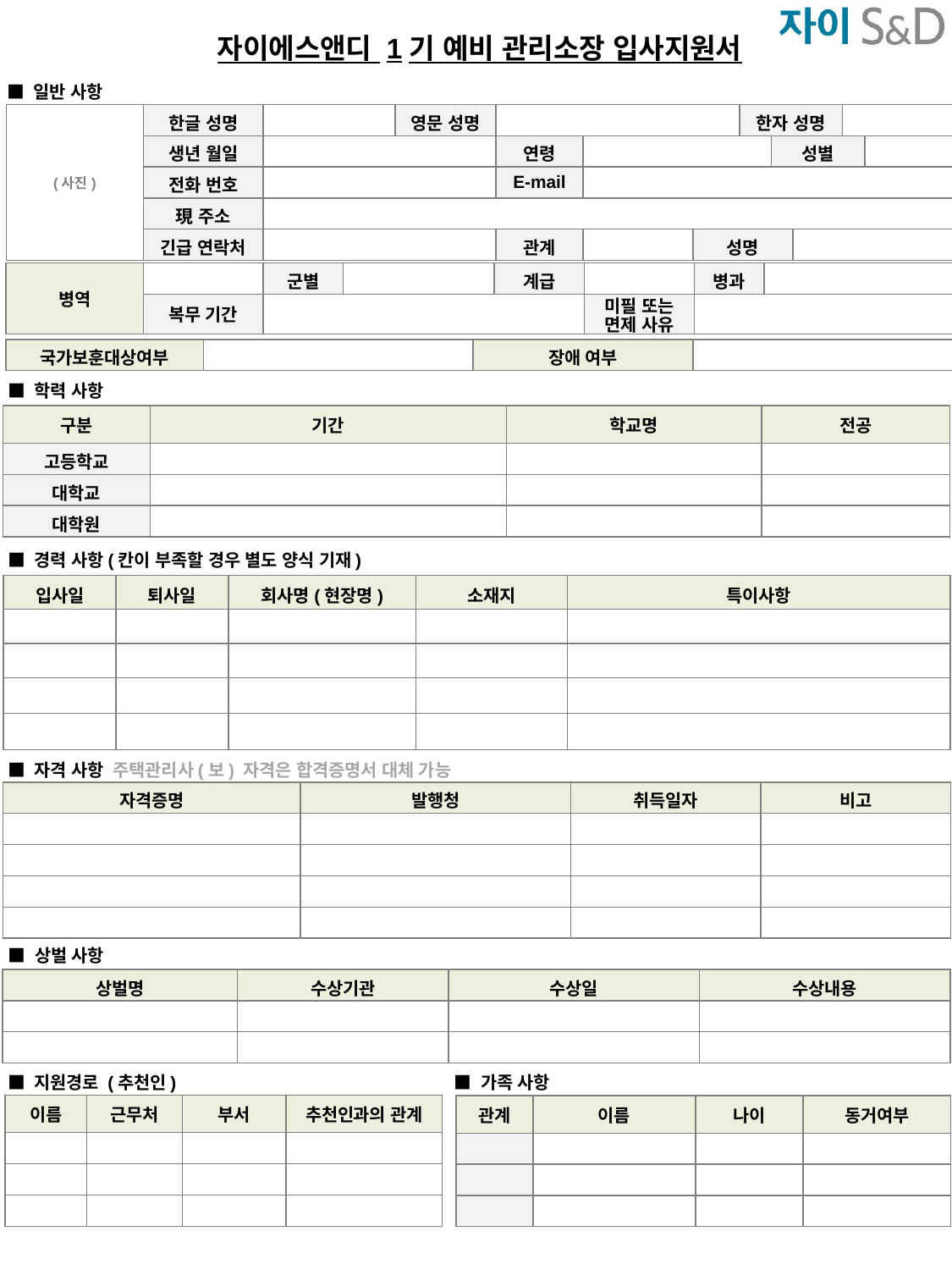

자이에스앤디 1기 예비 관리소장 입사지원서
■ 일반 사항
| (사진) | 한글 성명 |  | 영문 성명 |  |  |  | 한자 성명 |  |  |  |  |
| --- | --- | --- | --- | --- | --- | --- | --- | --- | --- | --- | --- |
|  | 생년 월일 |  |  | 연령 |  |  |  | 성별 |  |  |  |
|  | 전화 번호 |  |  | E-mail |  |  |  |  |  |  |  |
|  | 現 주소 |  |  |  |  |  |  |  |  |  |  |
|  | 긴급 연락처 |  |  | 관계 |  | 성명 |  |  |  |  |  |
| 병역 |  | 군별 |  | 계급 |  | 병과 |  |
| --- | --- | --- | --- | --- | --- | --- | --- |
|  | 복무 기간 |  |  |  | 미필 또는 면제 사유 |  |  |
| 국가보훈대상여부 |  | 장애 여부 |  |
| --- | --- | --- | --- |
■ 학력 사항
| 구분 | 기간 | 학교명 | 전공 |
| --- | --- | --- | --- |
| 고등학교 |  |  |  |
| 대학교 |  |  |  |
| 대학원 |  |  |  |
■ 경력 사항(칸이 부족할 경우 별도 양식 기재)
| 입사일 | 퇴사일 | 회사명(현장명) | 소재지 | 특이사항 |
| --- | --- | --- | --- | --- |
|  |  |  |  |  |
|  |  |  |  |  |
|  |  |  |  |  |
|  |  |  |  |  |
■ 자격 사항  주택관리사(보) 자격은 합격증명서 대체 가능
| 자격증명 | 발행청 | 취득일자 | 비고 |
| --- | --- | --- | --- |
|  |  |  |  |
|  |  |  |  |
|  |  |  |  |
|  |  |  |  |
■ 상벌 사항
| 상벌명 | 수상기관 | 수상일 | 수상내용 |
| --- | --- | --- | --- |
|  |  |  |  |
|  |  |  |  |
■ 지원경로 (추천인)
■ 가족 사항
| 이름 | 근무처 | 부서 | 추천인과의 관계 |
| --- | --- | --- | --- |
|  |  |  |  |
|  |  |  |  |
|  |  |  |  |
| 관계 | 이름 | 나이 | 동거여부 |
| --- | --- | --- | --- |
|  |  |  |  |
|  |  |  |  |
|  |  |  |  |